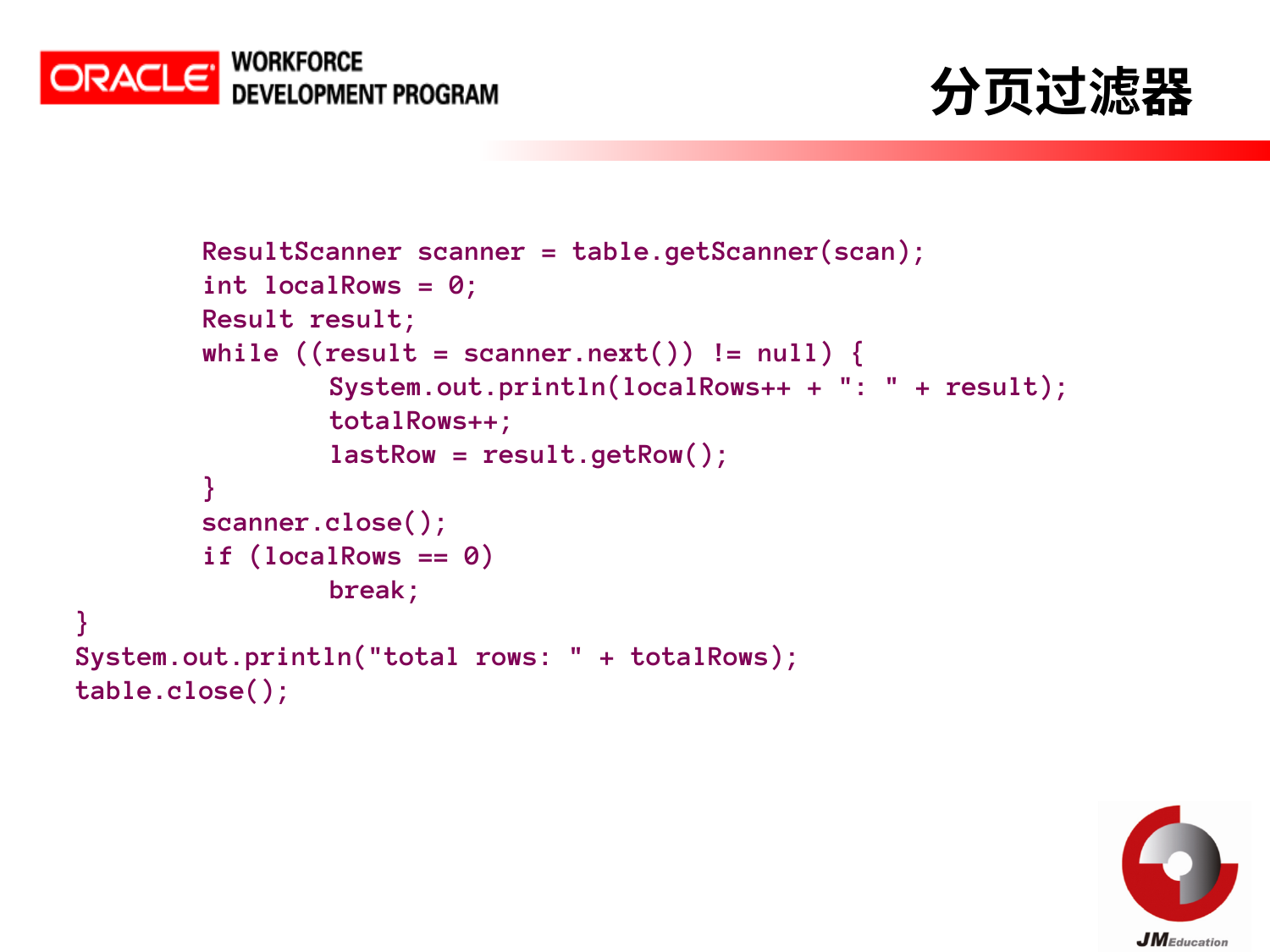

分页过滤器
	ResultScanner scanner = table.getScanner(scan);
	int localRows = 0;
	Result result;
	while ((result = scanner.next()) != null) {
		System.out.println(localRows++ + ": " + result);
		totalRows++;
		lastRow = result.getRow();
	}
	scanner.close();
	if (localRows == 0)
		break;
}
System.out.println("total rows: " + totalRows);
table.close();